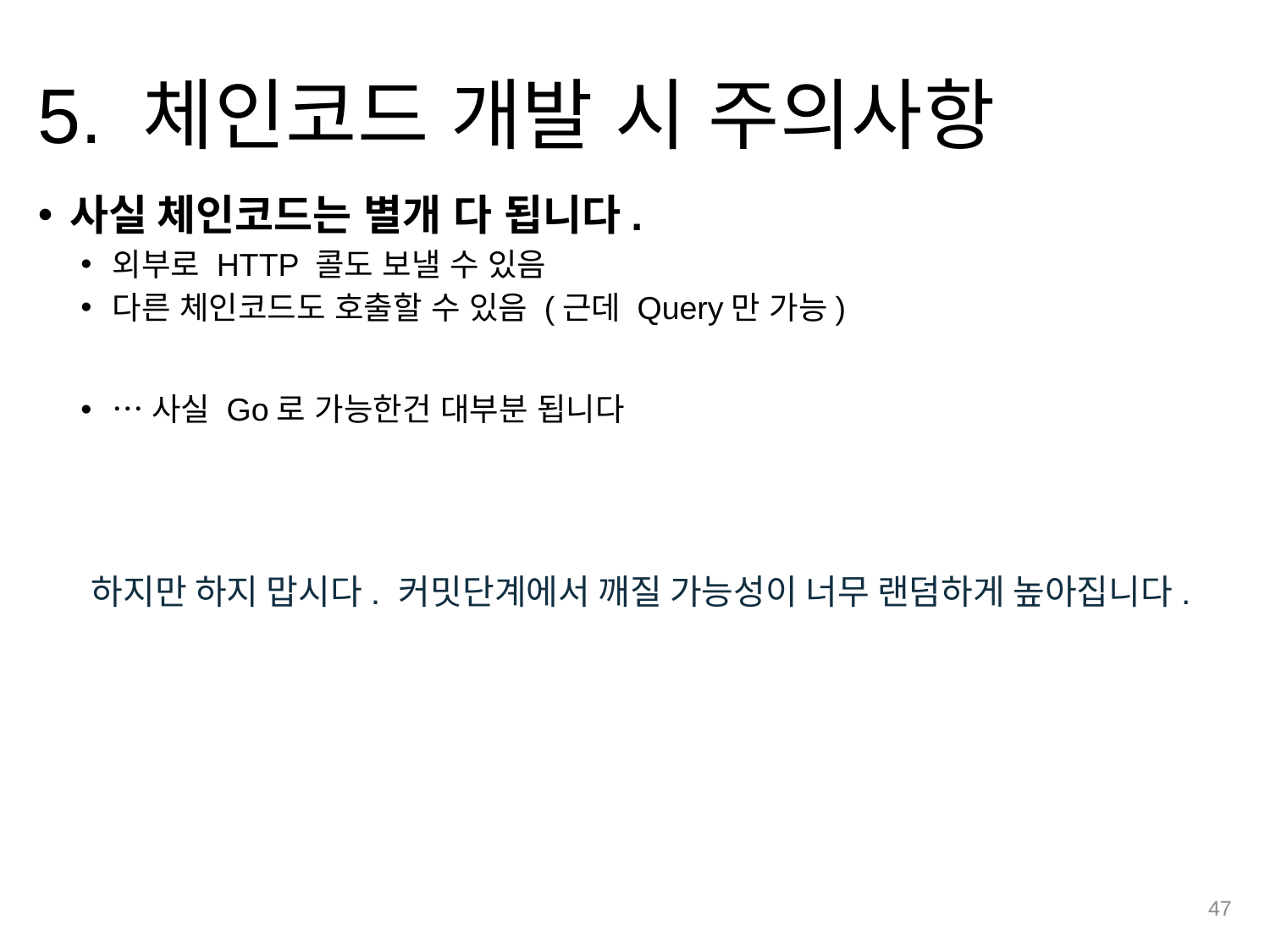

# 5. 체인코드 개발 시 주의사항
사실 체인코드는 별개 다 됩니다.
외부로 HTTP 콜도 보낼 수 있음
다른 체인코드도 호출할 수 있음 (근데 Query만 가능)

…사실 Go로 가능한건 대부분 됩니다
하지만 하지 맙시다. 커밋단계에서 깨질 가능성이 너무 랜덤하게 높아집니다.
47